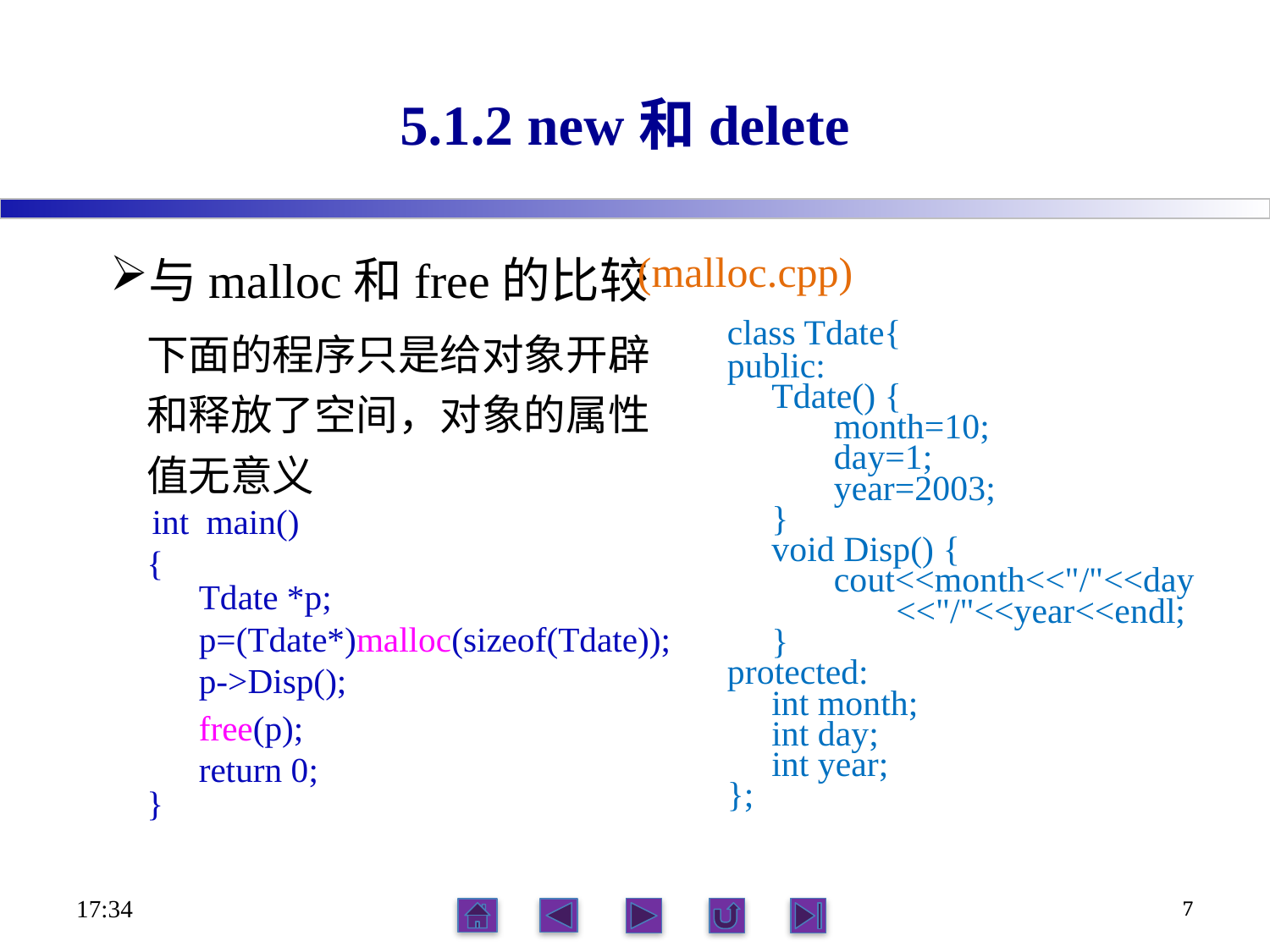

# 5.1.2 new和delete
与malloc和free的比较
下面的程序只是给对象开辟和释放了空间，对象的属性值无意义
 int  main()
{
      Tdate *p;
      p=(Tdate*)malloc(sizeof(Tdate));
      p->Disp();
      free(p);
      return 0;
}

(malloc.cpp)
class Tdate{
public:
     Tdate() {
            month=10;
            day=1;
            year=2003;
     }
     void Disp() {
            cout<<month<<"/"<<day
                   <<"/"<<year<<endl;
     }
protected:
     int month;
     int day;
     int year;
};

17:34
7